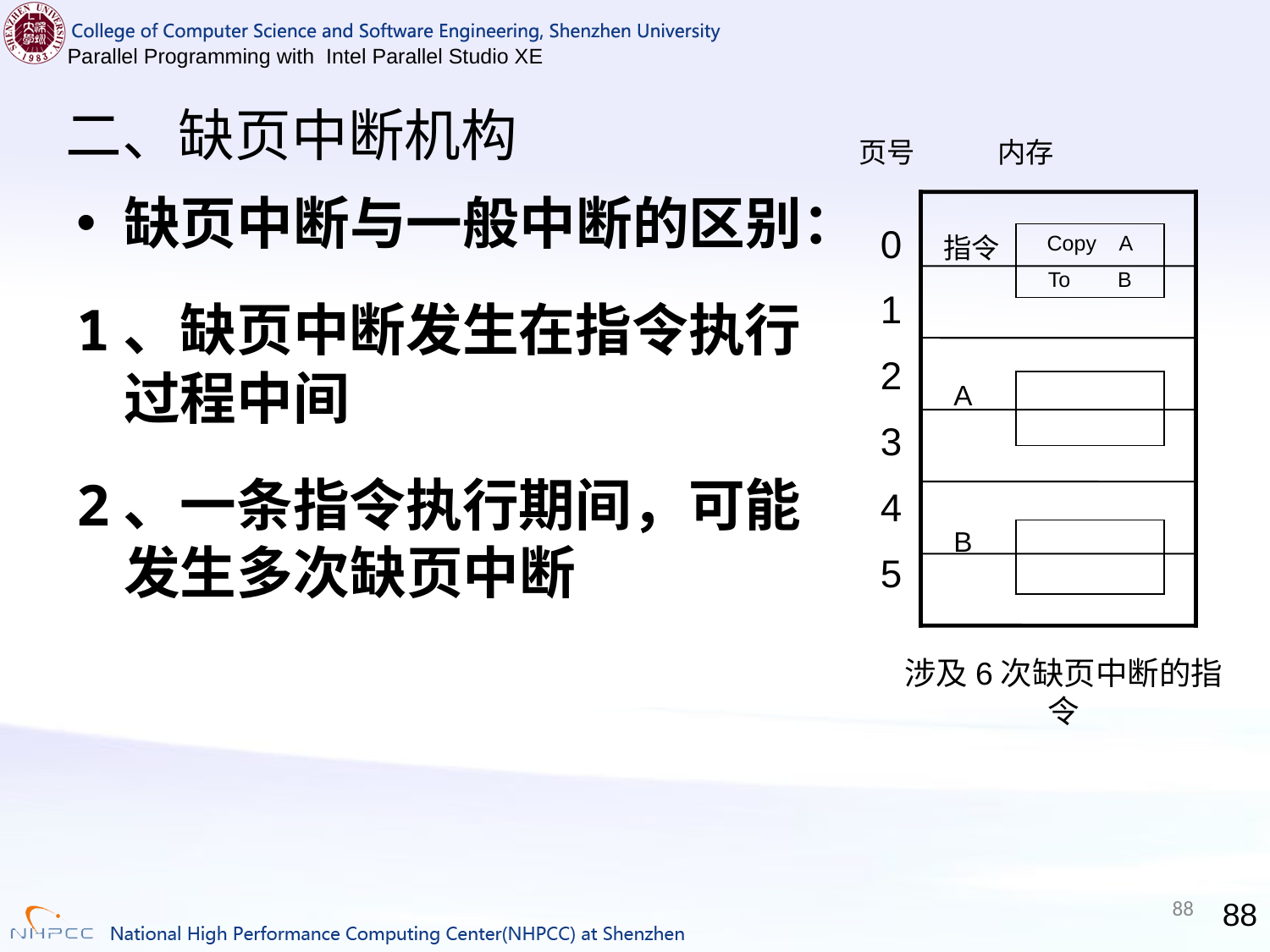

# 二、缺页中断机构
页号             内存

0
1
2
3
4
5
指令
Copy    A
To        B

A

B

涉及6次缺页中断的指令
缺页中断与一般中断的区别：
1、缺页中断发生在指令执行过程中间
2、一条指令执行期间，可能发生多次缺页中断
88
88